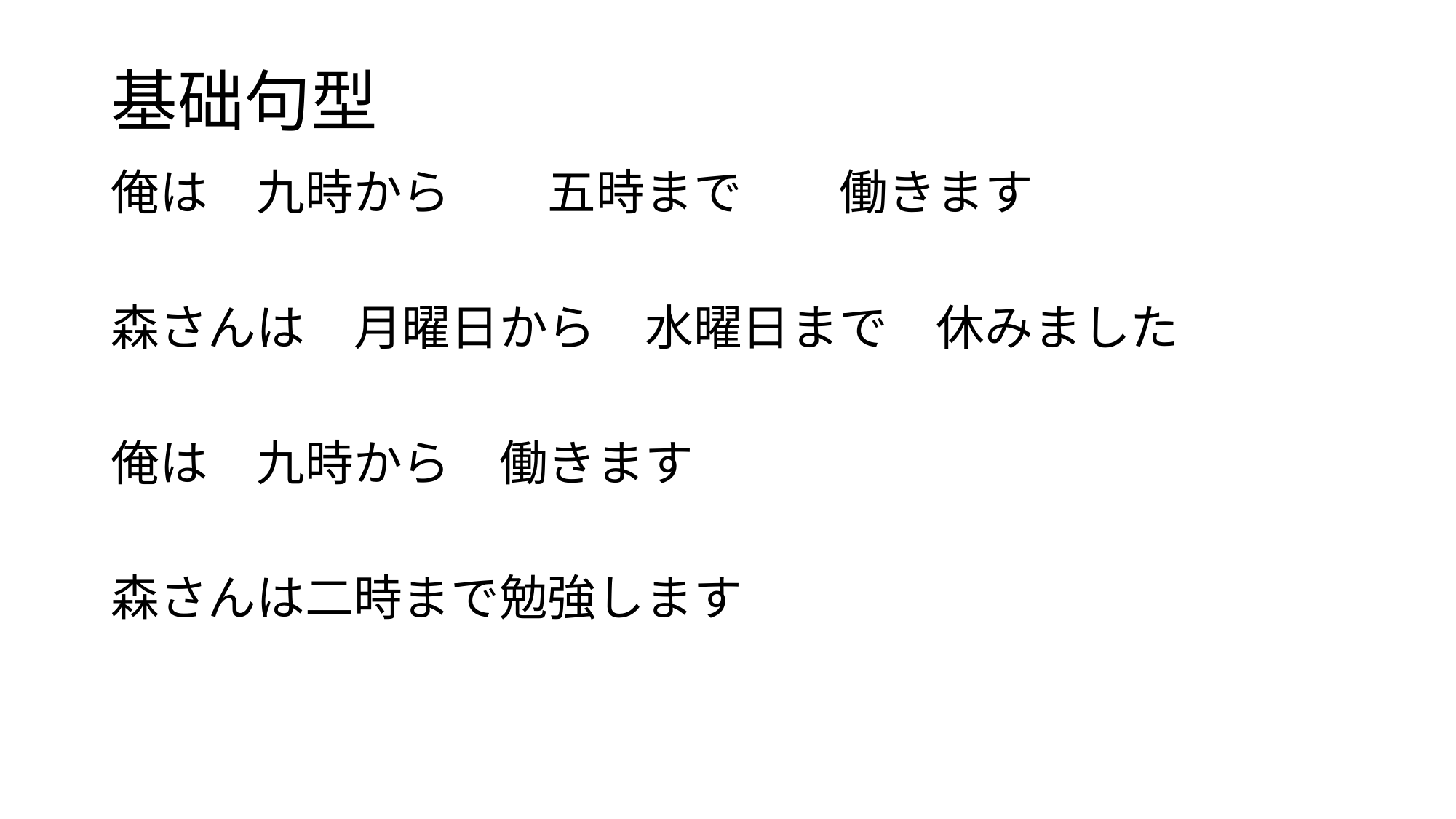

# 基础句型
俺は　九時から　　五時まで　　働きます

森さんは　月曜日から　水曜日まで　休みました

俺は　九時から　働きます

森さんは二時まで勉強します